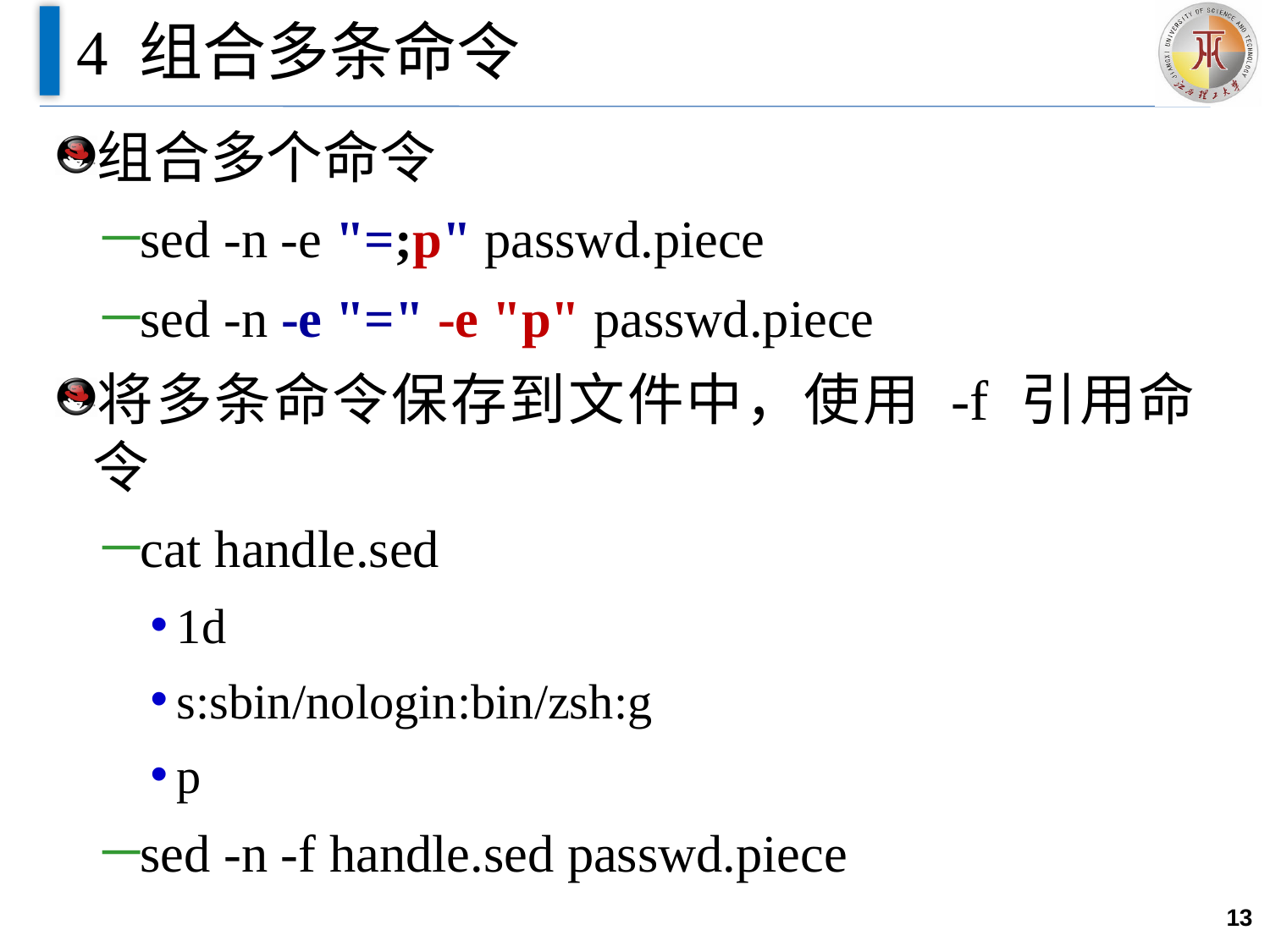

# 4 组合多条命令
组合多个命令
sed -n -e "=;p" passwd.piece
sed -n -e "=" -e "p" passwd.piece
将多条命令保存到文件中，使用 -f 引用命令
cat handle.sed
1d
s:sbin/nologin:bin/zsh:g
p
sed -n -f handle.sed passwd.piece

13